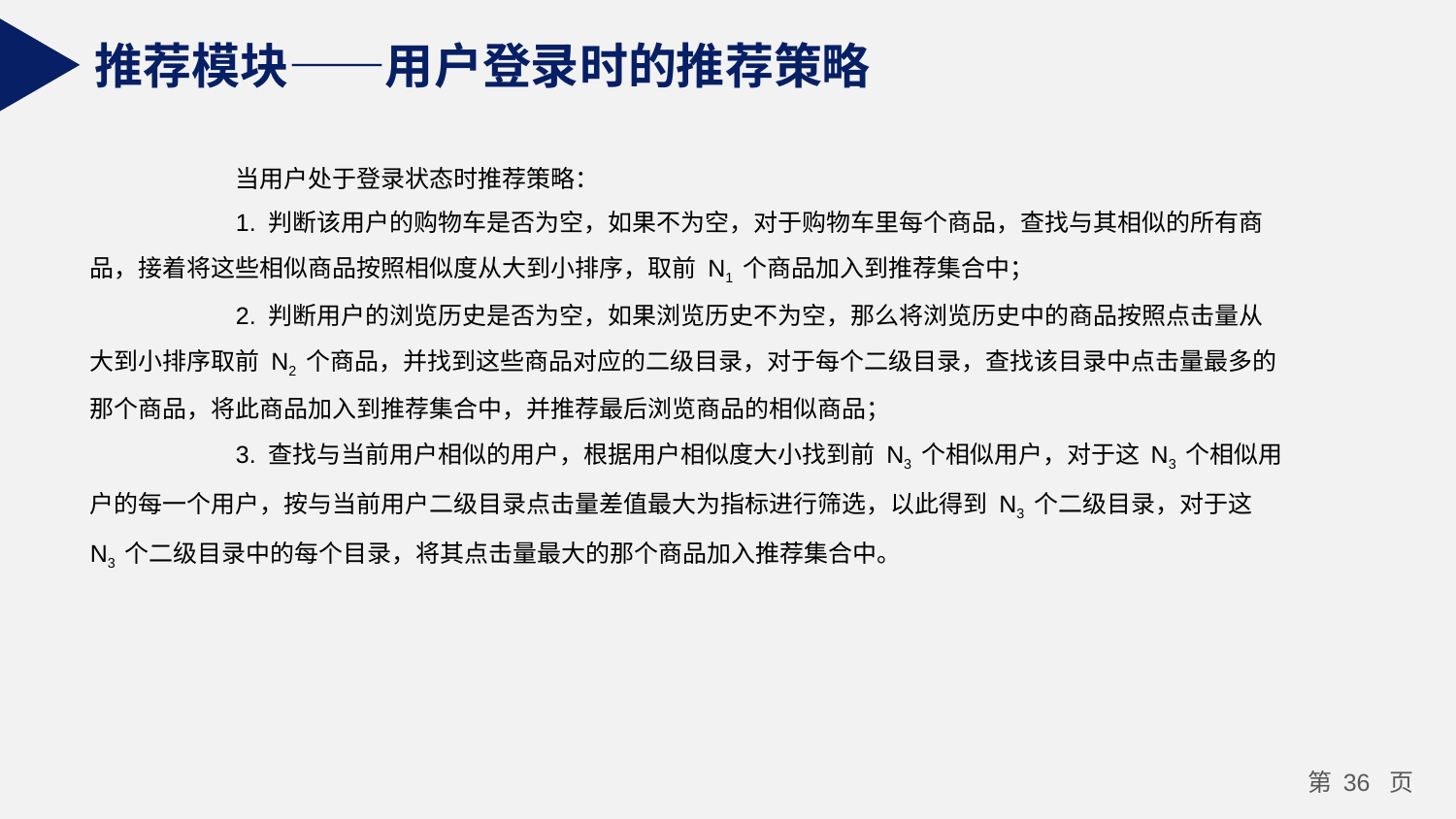

推荐模块——用户登录时的推荐策略
	当用户处于登录状态时推荐策略：
	1. 判断该用户的购物车是否为空，如果不为空，对于购物车里每个商品，查找与其相似的所有商品，接着将这些相似商品按照相似度从大到小排序，取前 N1 个商品加入到推荐集合中；
	2. 判断用户的浏览历史是否为空，如果浏览历史不为空，那么将浏览历史中的商品按照点击量从大到小排序取前 N2 个商品，并找到这些商品对应的二级目录，对于每个二级目录，查找该目录中点击量最多的那个商品，将此商品加入到推荐集合中，并推荐最后浏览商品的相似商品；
	3. 查找与当前用户相似的用户，根据用户相似度大小找到前 N3 个相似用户，对于这 N3 个相似用户的每一个用户，按与当前用户二级目录点击量差值最大为指标进行筛选，以此得到 N3 个二级目录，对于这 N3 个二级目录中的每个目录，将其点击量最大的那个商品加入推荐集合中。